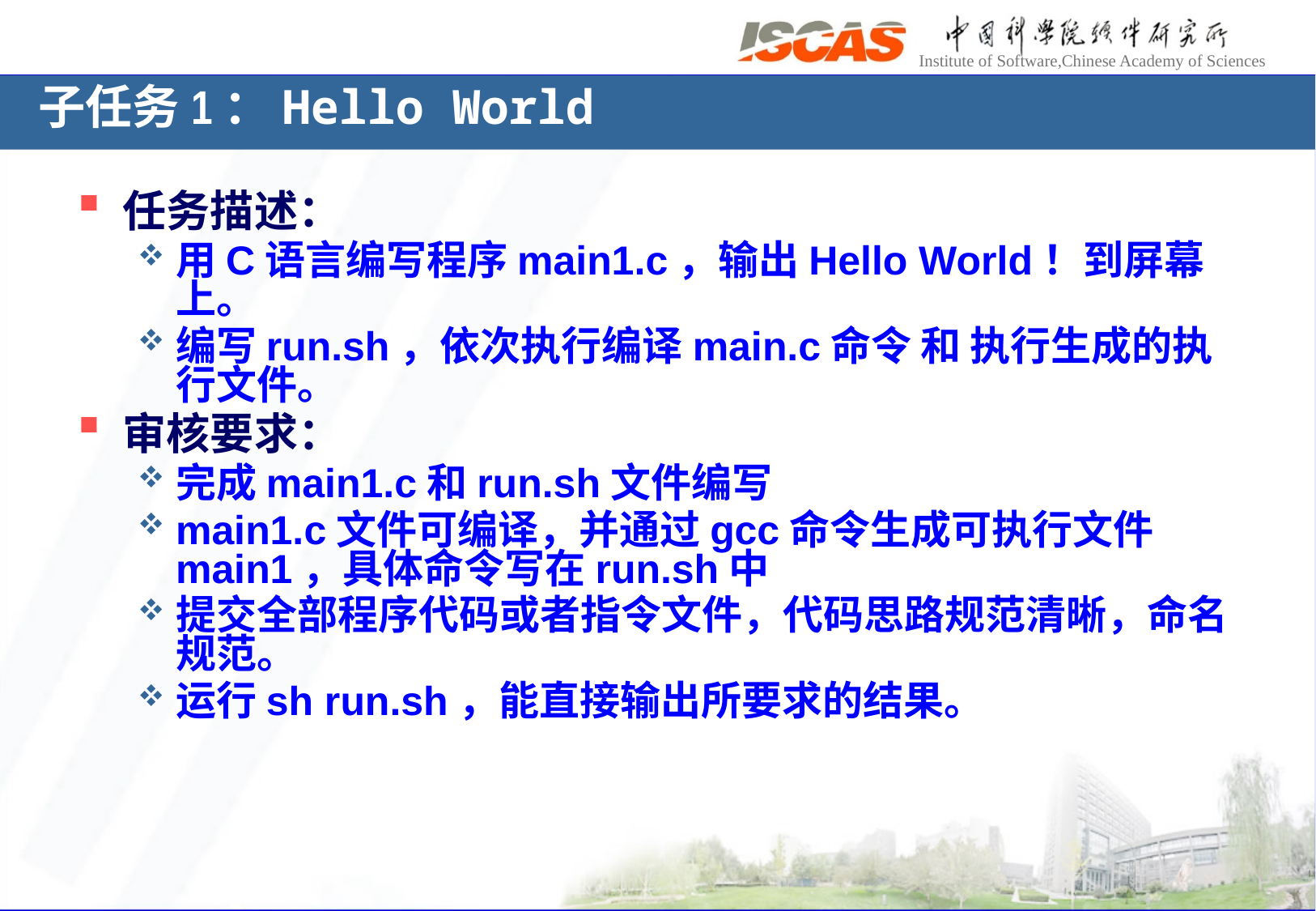

子任务1：Hello World
任务描述：
用C语言编写程序main1.c，输出Hello World！到屏幕上。
编写run.sh，依次执行编译main.c命令 和 执行生成的执行文件。
审核要求：
完成main1.c和run.sh文件编写
main1.c文件可编译，并通过gcc命令生成可执行文件main1，具体命令写在run.sh中
提交全部程序代码或者指令文件，代码思路规范清晰，命名规范。
运行sh run.sh，能直接输出所要求的结果。